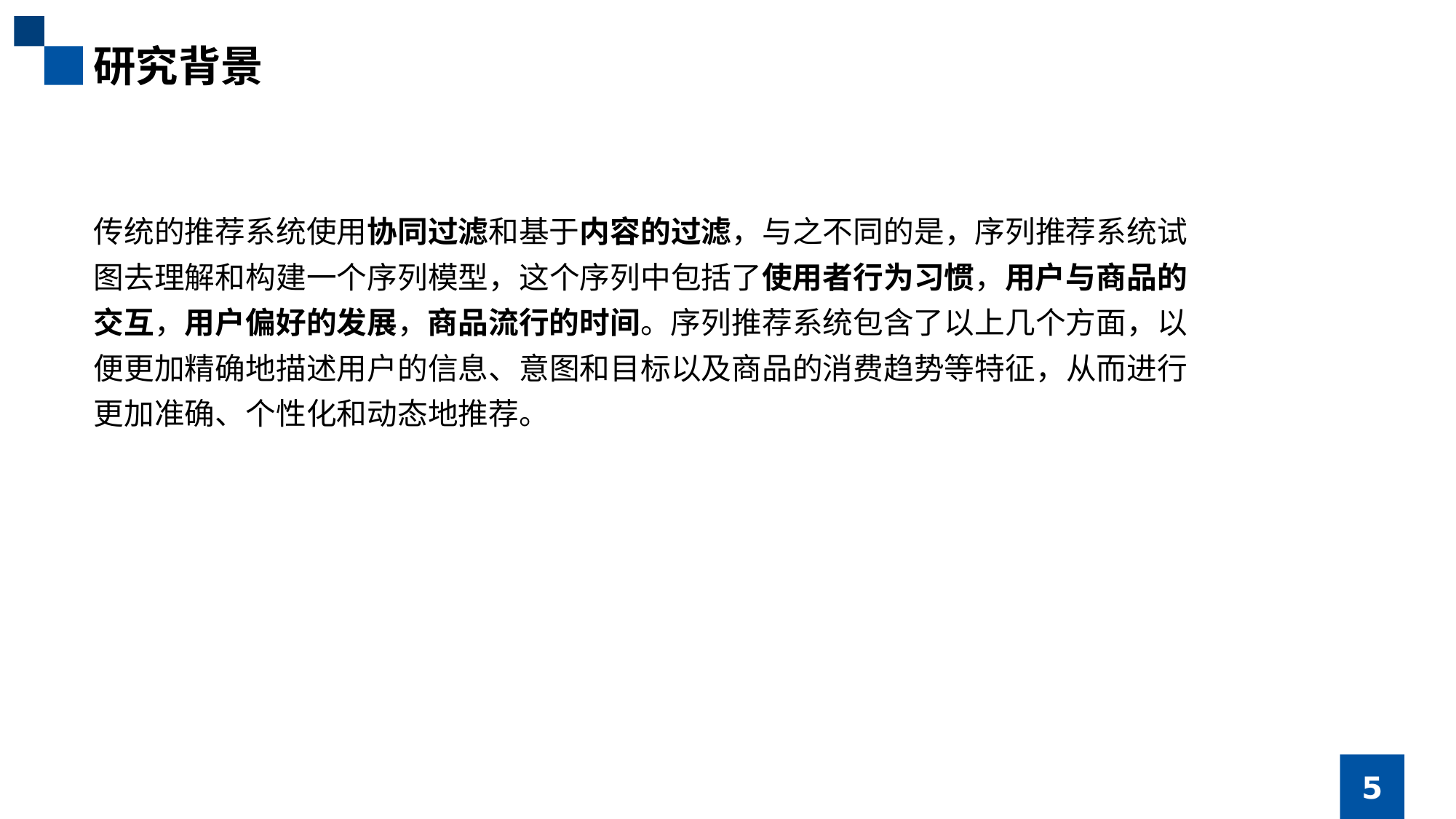

研究背景
传统的推荐系统使用协同过滤和基于内容的过滤，与之不同的是，序列推荐系统试图去理解和构建一个序列模型，这个序列中包括了使用者行为习惯，用户与商品的交互，用户偏好的发展，商品流行的时间。序列推荐系统包含了以上几个方面，以便更加精确地描述用户的信息、意图和目标以及商品的消费趋势等特征，从而进行更加准确、个性化和动态地推荐。
5